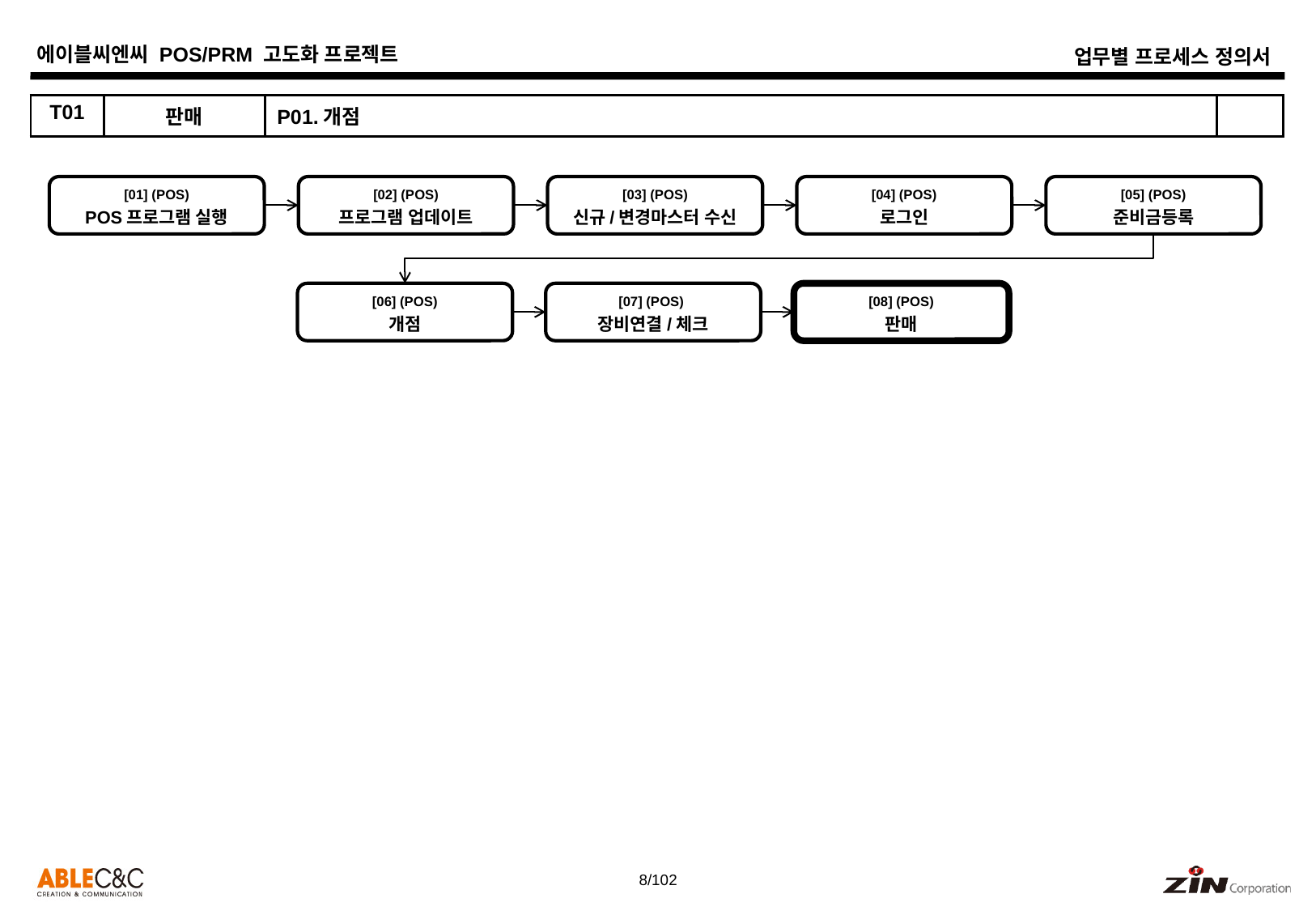

| T01 | 판매 | P01.개점 |  |
| --- | --- | --- | --- |
[01] (POS)
POS프로그램 실행
[02] (POS)
프로그램 업데이트
[03] (POS)
신규/변경마스터 수신
[04] (POS)
로그인
[05] (POS)
준비금등록
[06] (POS)
개점
[07] (POS)
장비연결/체크
[08] (POS)
판매